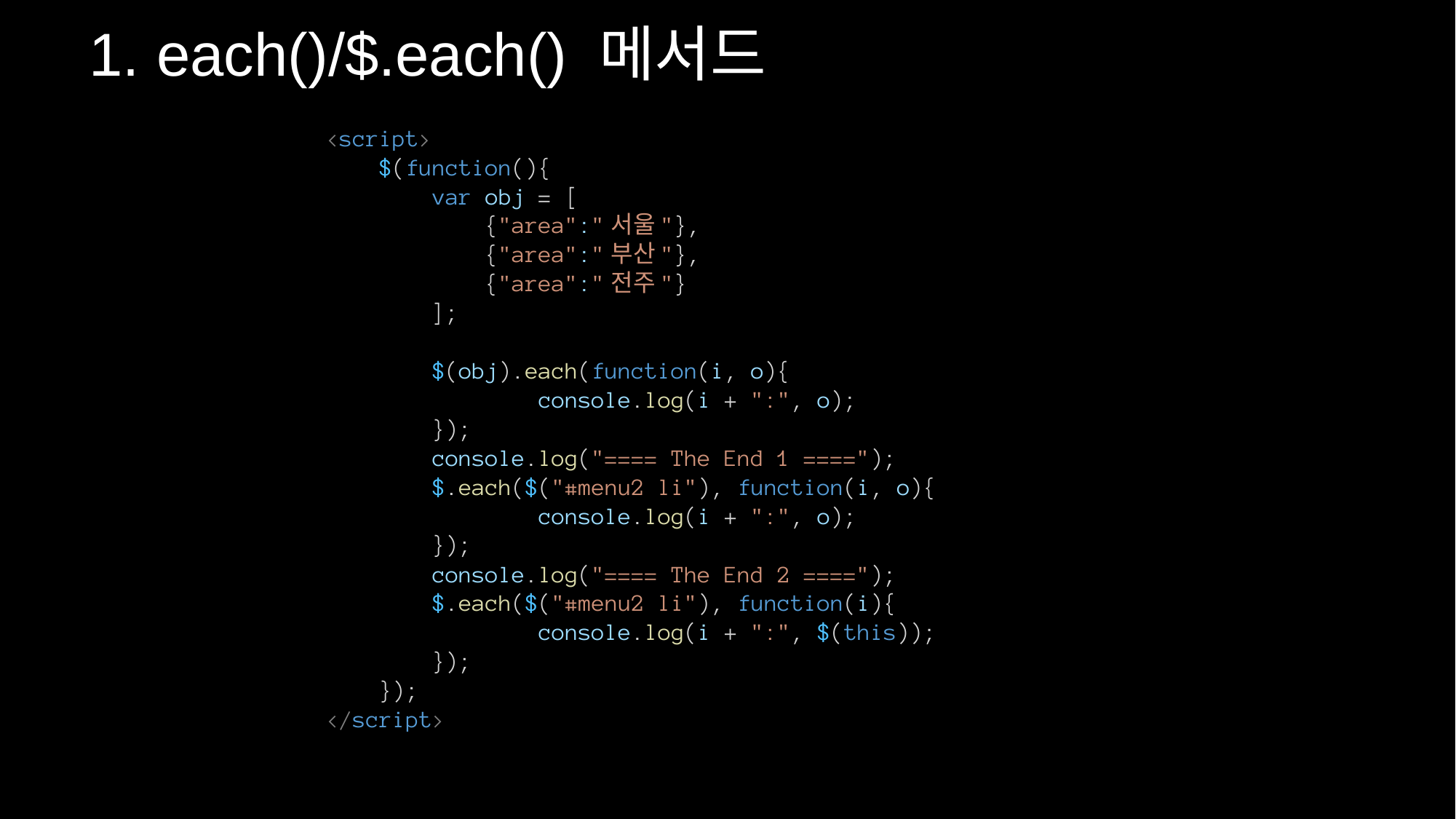

1. each()/$.each() 메서드
<script>
    $(function(){
        var obj = [
            {"area":"서울"},
            {"area":"부산"},
            {"area":"전주"}
        ];
        $(obj).each(function(i, o){
                console.log(i + ":", o);
        });
        console.log("==== The End 1 ====");
        $.each($("#menu2 li"), function(i, o){
                console.log(i + ":", o);
        });
        console.log("==== The End 2 ====");    
        $.each($("#menu2 li"), function(i){
                console.log(i + ":", $(this));
        });
    });
</script>